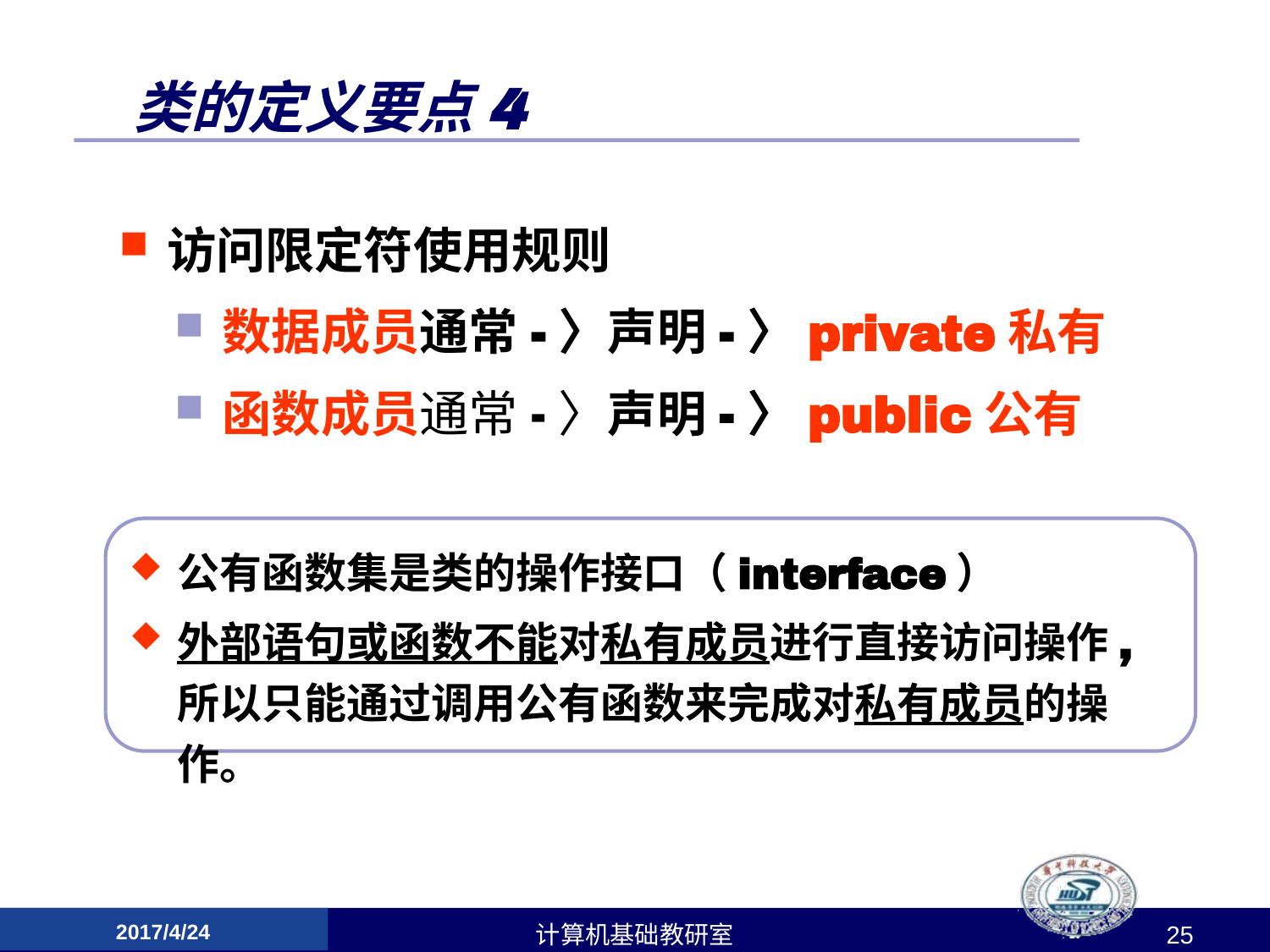

# 类的定义要点4
访问限定符使用规则
数据成员通常-〉声明-〉private私有
函数成员通常-〉声明-〉public公有
公有函数集是类的操作接口（interface）
外部语句或函数不能对私有成员进行直接访问操作,所以只能通过调用公有函数来完成对私有成员的操作。
2017/4/24
计算机基础教研室
25